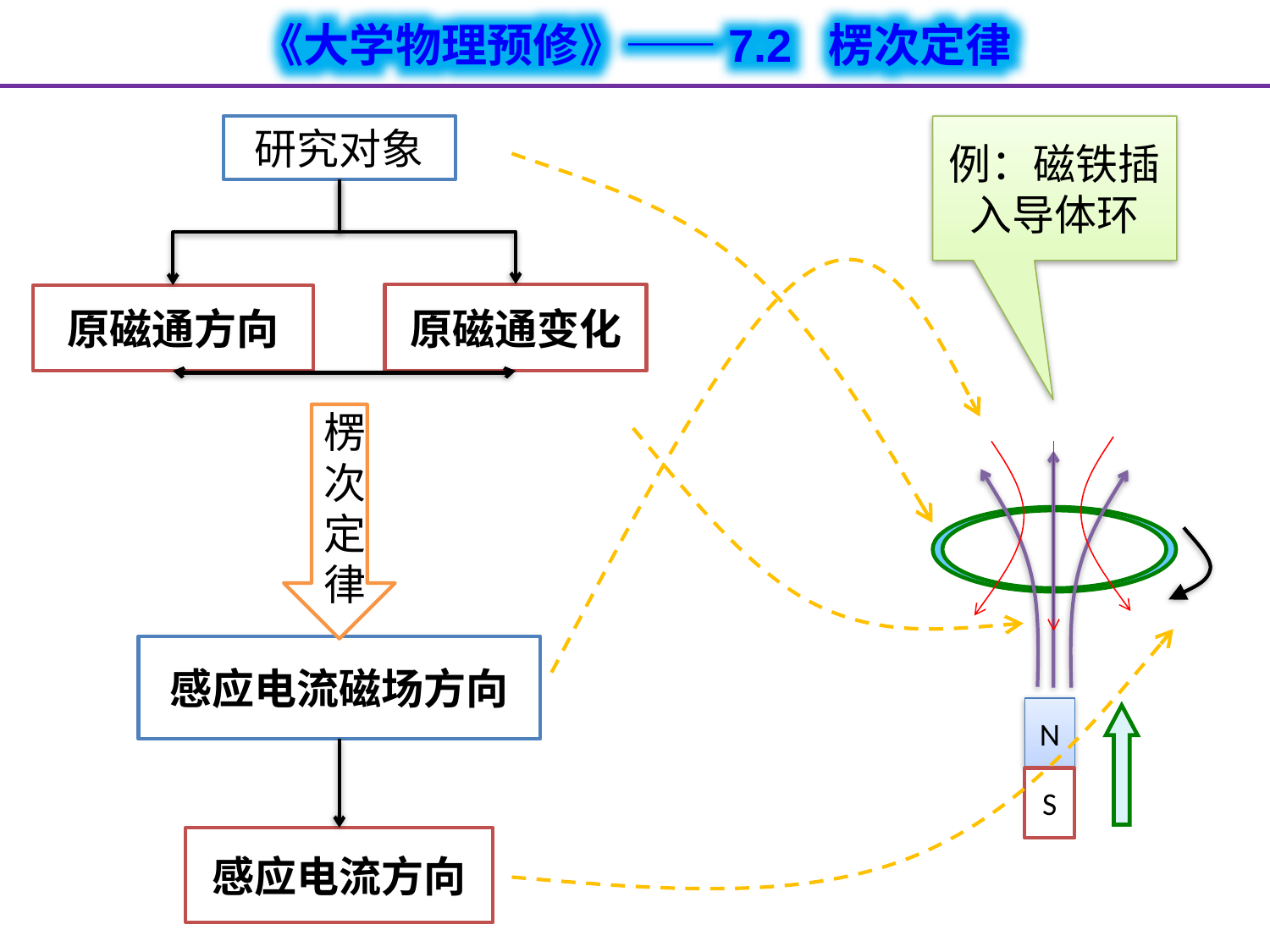

研究对象
例：磁铁插入导体环
5

原磁通变化
原磁通方向
楞次定律

感应电流磁场方向
N
S

感应电流方向